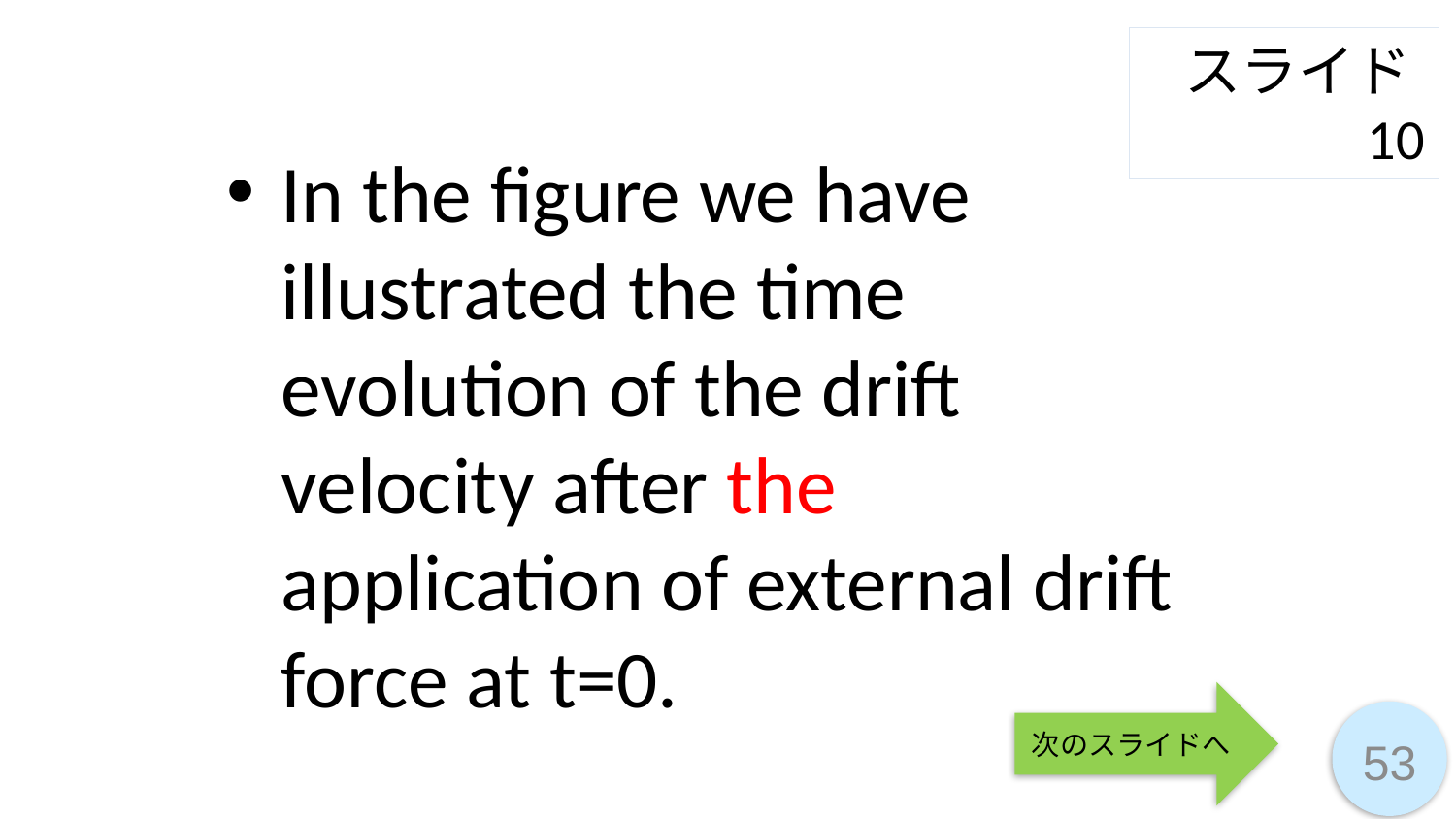

スライド10
In the figure we have illustrated the time evolution of the drift velocity after the application of external drift force at t=0.
次のスライドへ
53